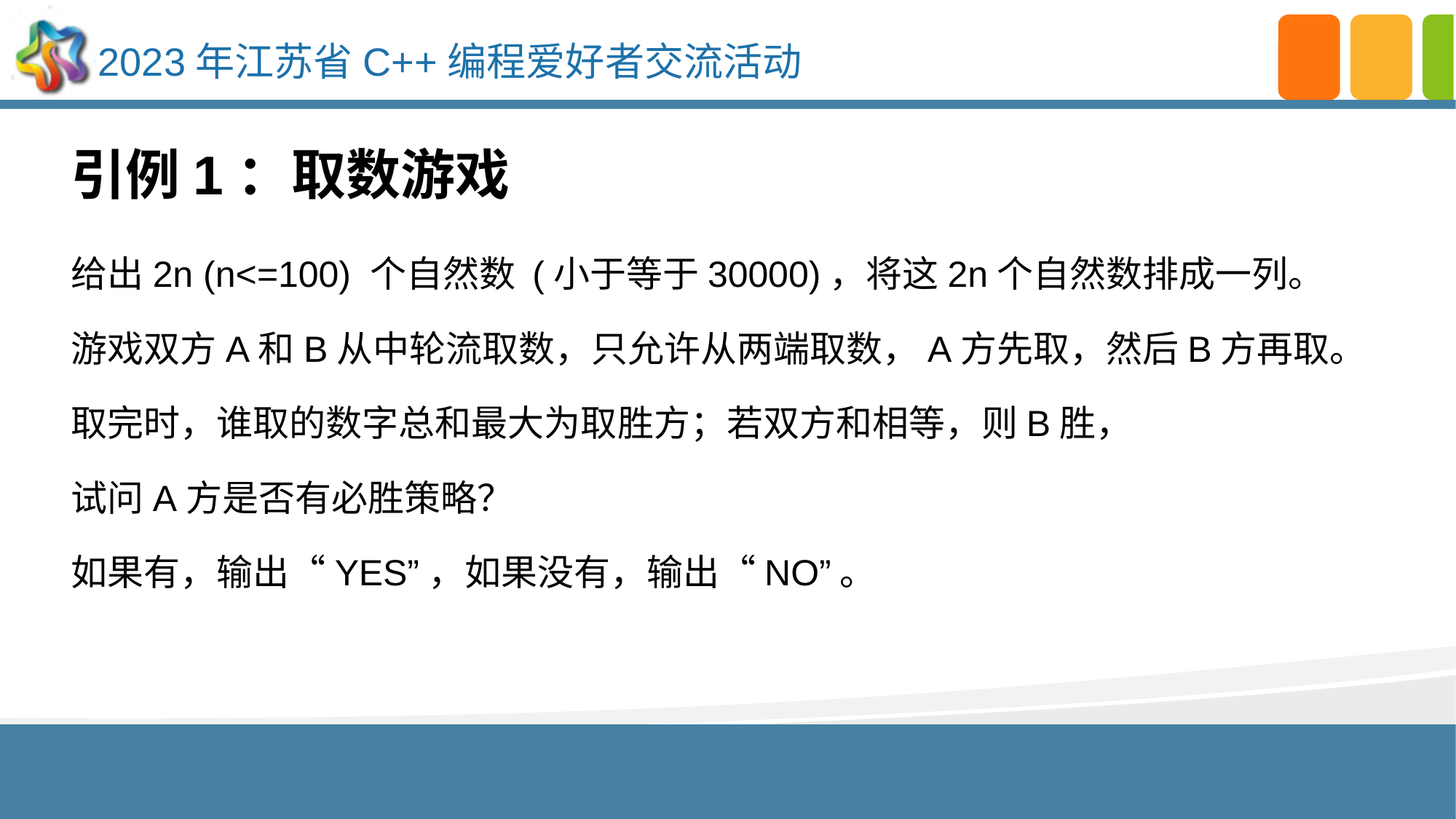

引例1：取数游戏
给出2n (n<=100) 个自然数 (小于等于30000)，将这2n个自然数排成一列。
游戏双方A和B从中轮流取数，只允许从两端取数，A方先取，然后B方再取。
取完时，谁取的数字总和最大为取胜方；若双方和相等，则B胜，
试问A方是否有必胜策略？
如果有，输出“YES”，如果没有，输出“NO”。